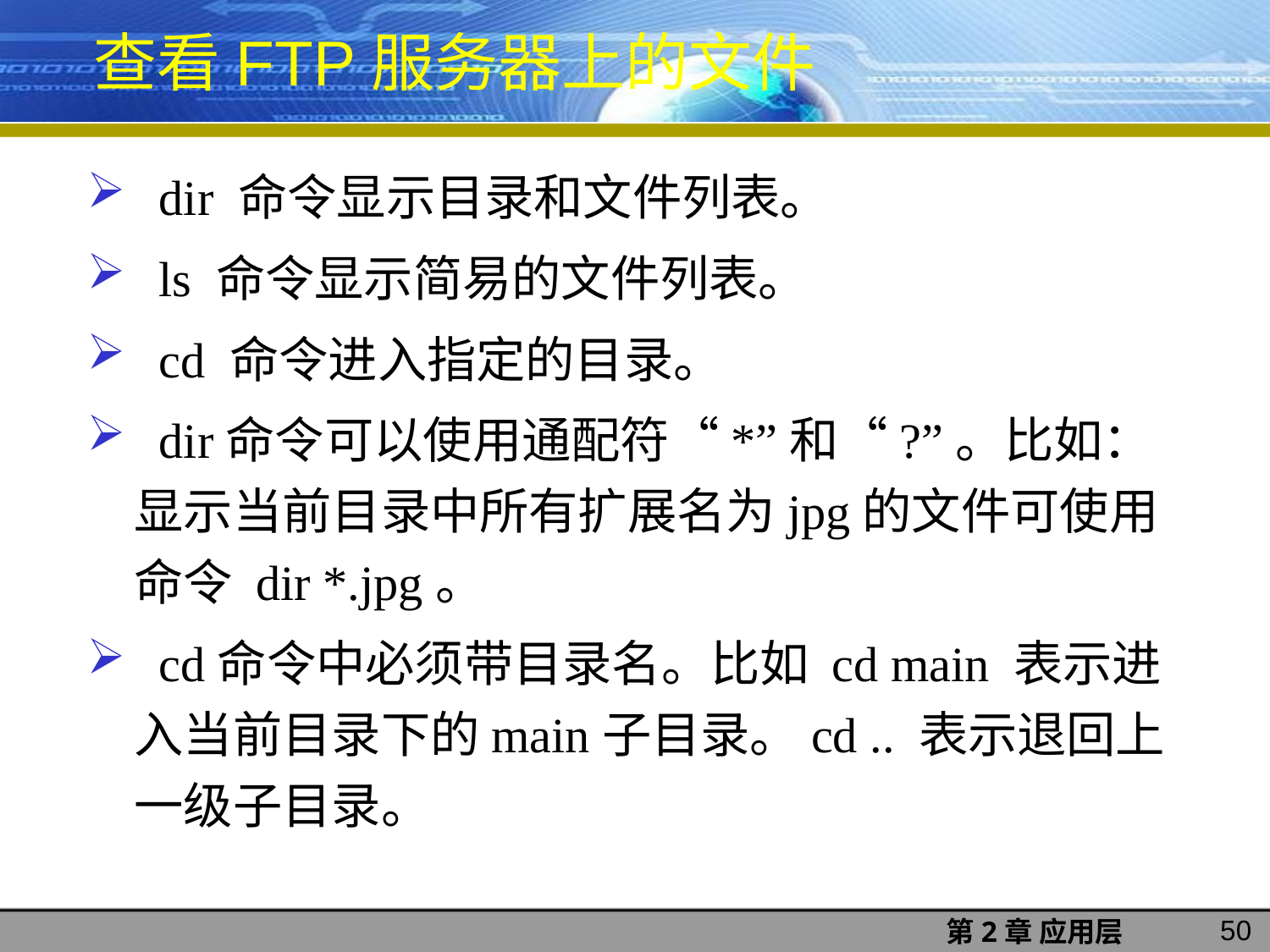

# 查看FTP服务器上的文件
  dir 命令显示目录和文件列表。
  ls 命令显示简易的文件列表。
  cd 命令进入指定的目录。
  dir命令可以使用通配符“*”和“?”。比如：显示当前目录中所有扩展名为jpg的文件可使用命令 dir *.jpg。
  cd命令中必须带目录名。比如 cd main 表示进入当前目录下的main子目录。cd .. 表示退回上一级子目录。

50